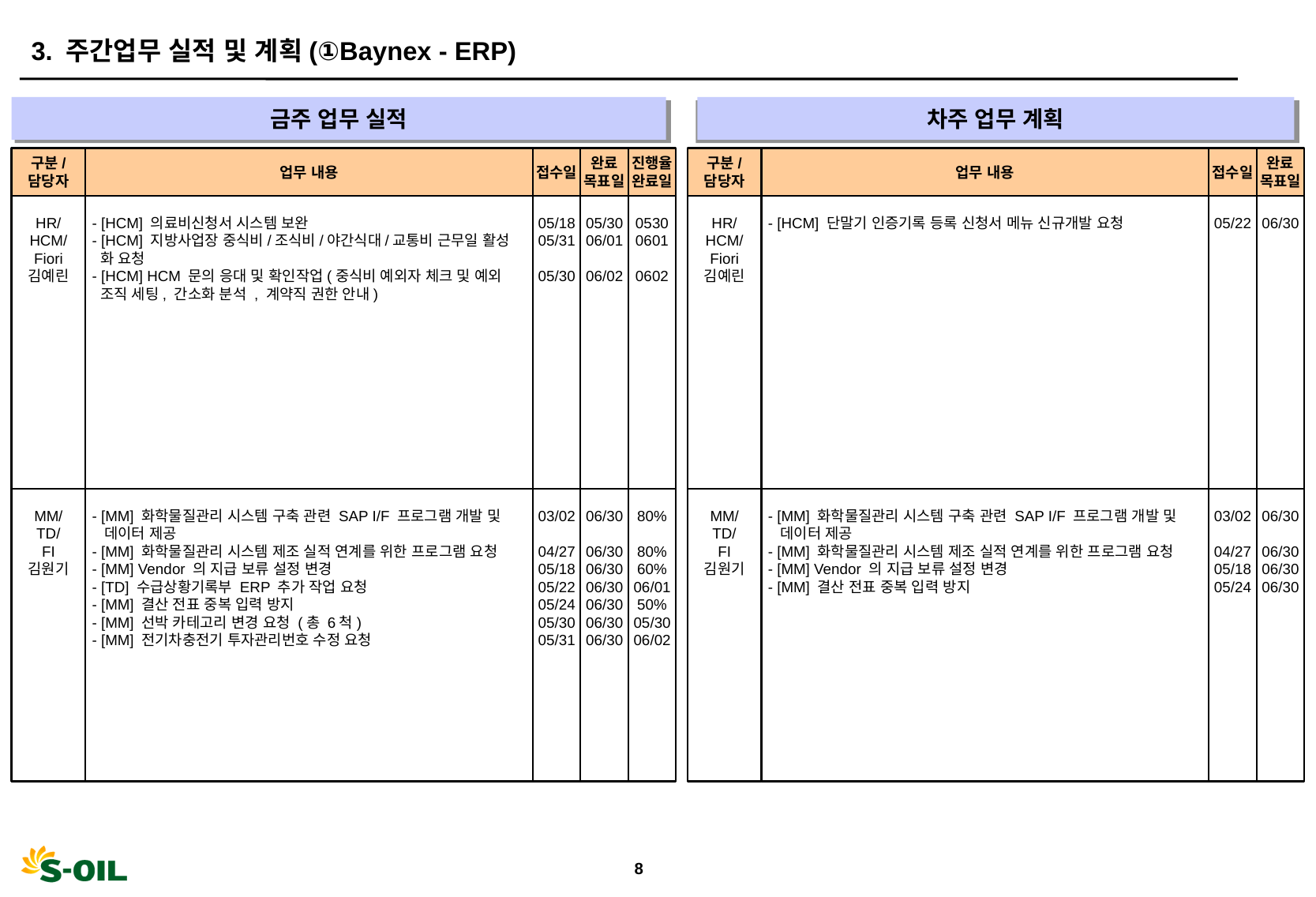

3. 주간업무 실적 및 계획(①Baynex - ERP)
금주 업무 실적
차주 업무 계획
" "
" "
구분/
담당자
업무 내용
접수일
완료
목표일
진행율
완료일
구분/
담당자
업무 내용
접수일
완료
목표일
HR/
HCM/
Fiori
김예린

- [HCM] 의료비신청서 시스템 보완
- [HCM] 지방사업장 중식비/조식비/야간식대/교통비 근무일 활성
  화 요청
- [HCM] HCM 문의 응대 및 확인작업(중식비 예외자 체크 및 예외
  조직 세팅, 간소화 분석 , 계약직 권한 안내)
05/18
05/31
05/30
05/30
06/01
06/02
0530
0601
0602
HR/
HCM/
Fiori
김예린

- [HCM] 단말기 인증기록 등록 신청서 메뉴 신규개발 요청
05/22
06/30
MM/
TD/
FI
김원기

- [MM] 화학물질관리 시스템 구축 관련 SAP I/F 프로그램 개발 및
   데이터 제공
- [MM] 화학물질관리 시스템 제조 실적 연계를 위한 프로그램 요청
- [MM] Vendor 의 지급 보류 설정 변경
- [TD] 수급상황기록부 ERP 추가 작업 요청
- [MM] 결산 전표 중복 입력 방지
- [MM] 선박 카테고리 변경 요청 (총 6척)
- [MM] 전기차충전기 투자관리번호 수정 요청
03/02
04/27
05/18
05/22
05/24
05/30
05/31
06/30
06/30
06/30
06/30
06/30
06/30
06/30
80%
80%
60%
06/01
50%
05/30
06/02
MM/
TD/
FI
김원기

- [MM] 화학물질관리 시스템 구축 관련 SAP I/F 프로그램 개발 및
   데이터 제공
- [MM] 화학물질관리 시스템 제조 실적 연계를 위한 프로그램 요청
- [MM] Vendor 의 지급 보류 설정 변경
- [MM] 결산 전표 중복 입력 방지
03/02
04/27
05/18
05/24
06/30
06/30
06/30
06/30